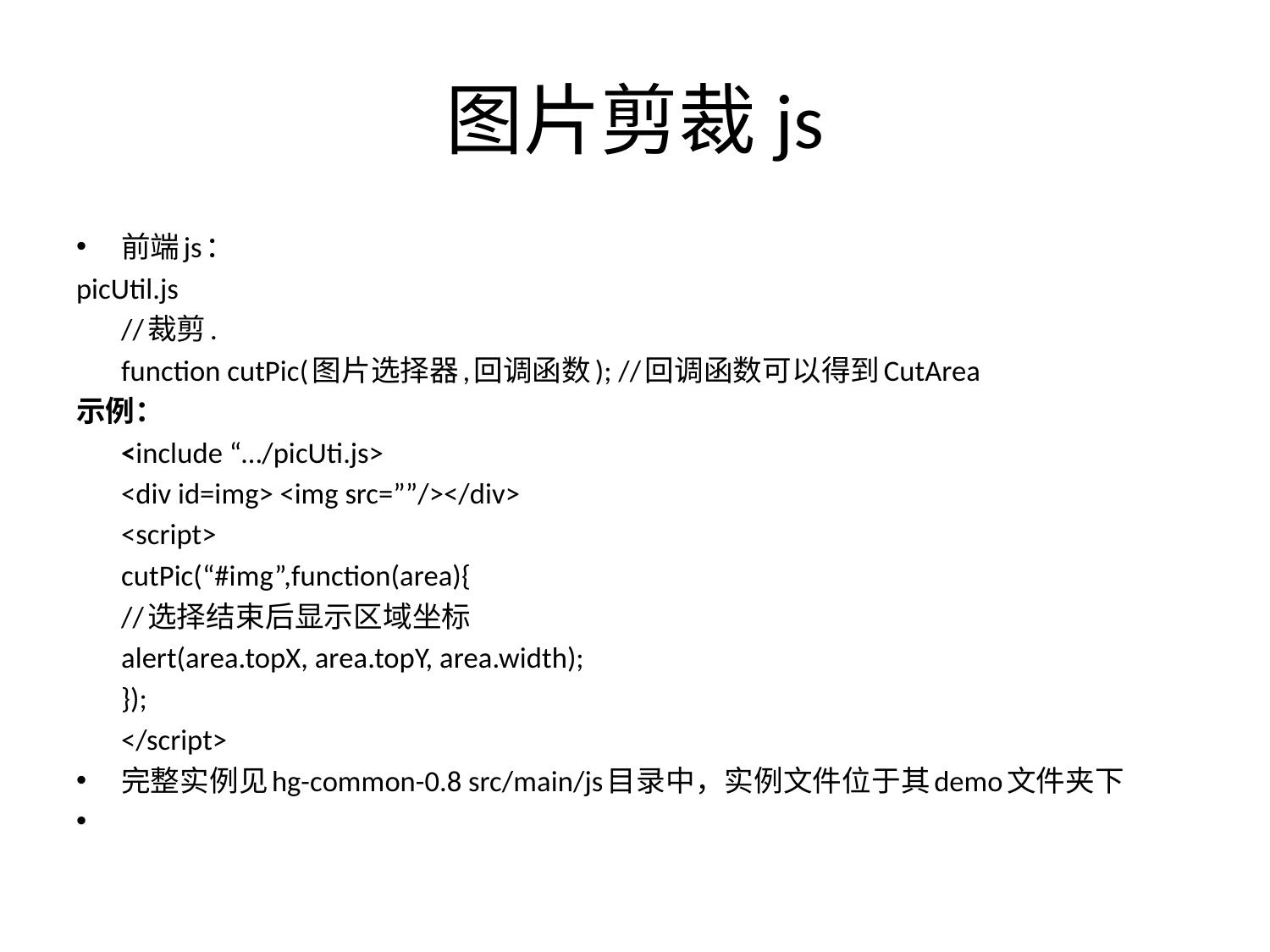

# 图片剪裁js
前端js：
picUtil.js
	//裁剪.
	function cutPic(图片选择器,回调函数); //回调函数可以得到CutArea
示例：
	<include “…/picUti.js>
	<div id=img> <img src=””/></div>
	<script>
		cutPic(“#img”,function(area){
			//选择结束后显示区域坐标
			alert(area.topX, area.topY, area.width);
		});
	</script>
完整实例见hg-common-0.8 src/main/js目录中，实例文件位于其demo文件夹下